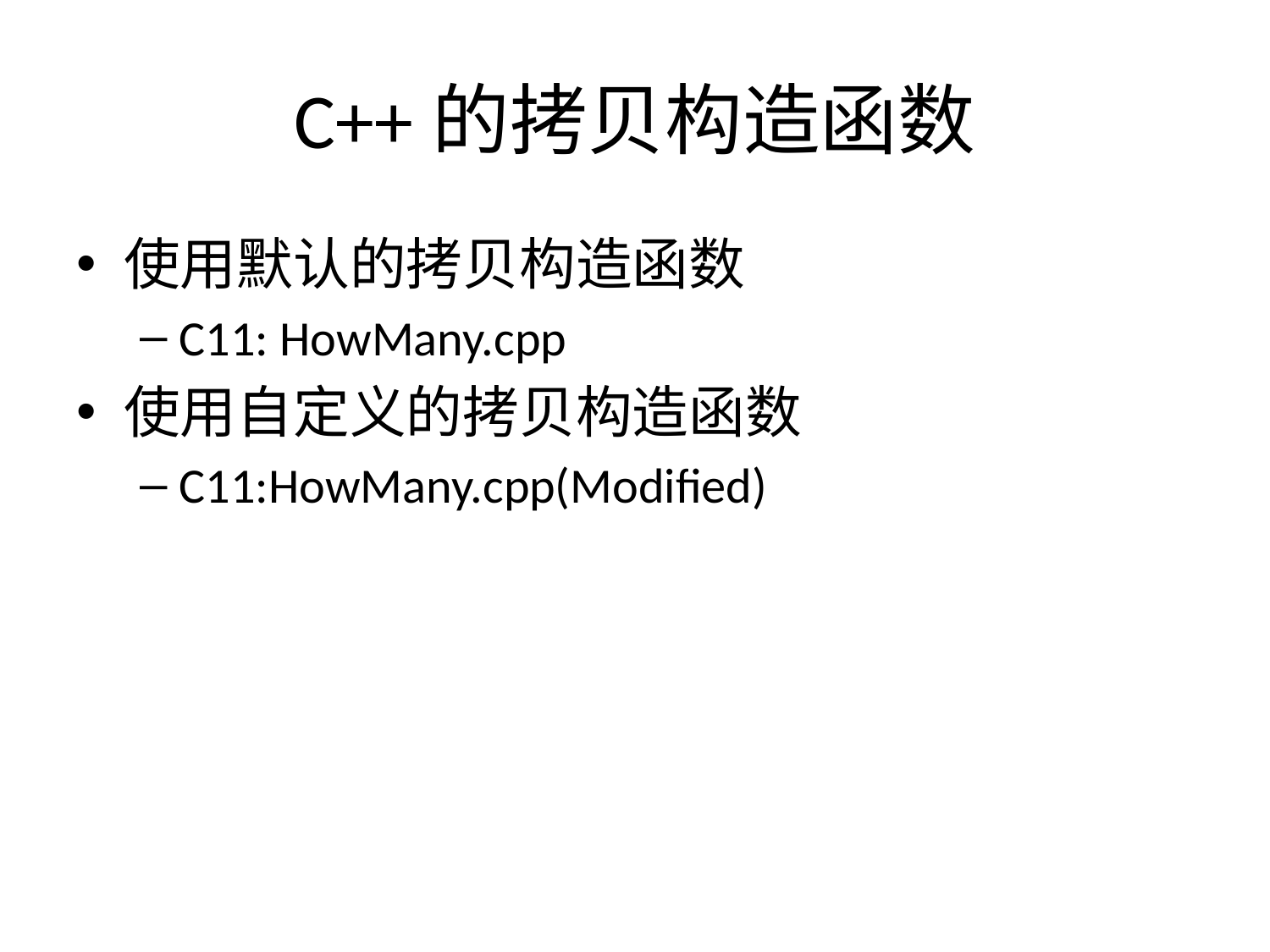

# C++的拷贝构造函数
使用默认的拷贝构造函数
C11: HowMany.cpp
使用自定义的拷贝构造函数
C11:HowMany.cpp(Modified)